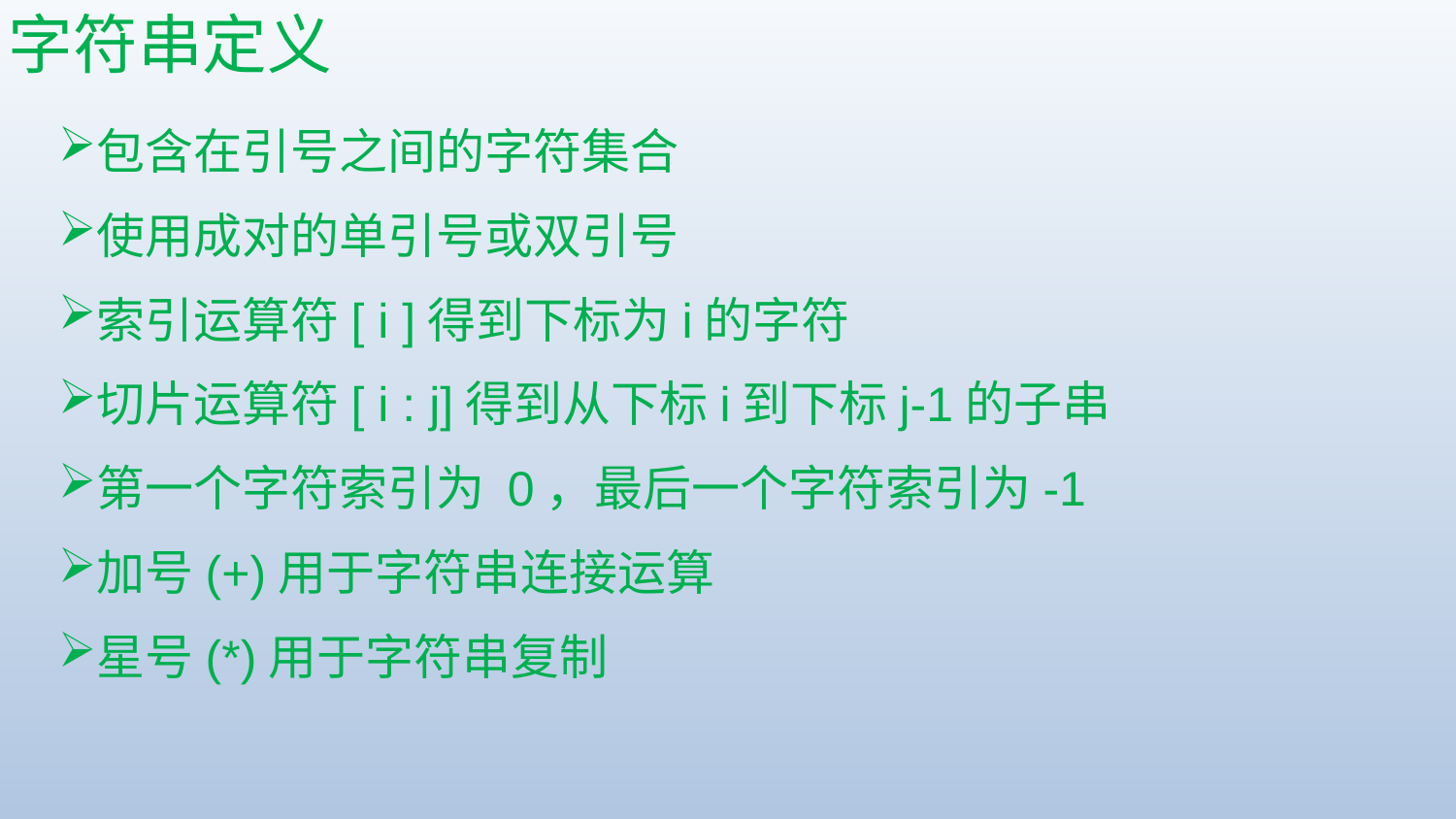

# 字符串定义
包含在引号之间的字符集合
使用成对的单引号或双引号
索引运算符[ i ]得到下标为i的字符
切片运算符[ i : j]得到从下标i到下标j-1的子串
第一个字符索引为 0，最后一个字符索引为-1
加号(+)用于字符串连接运算
星号(*)用于字符串复制
38